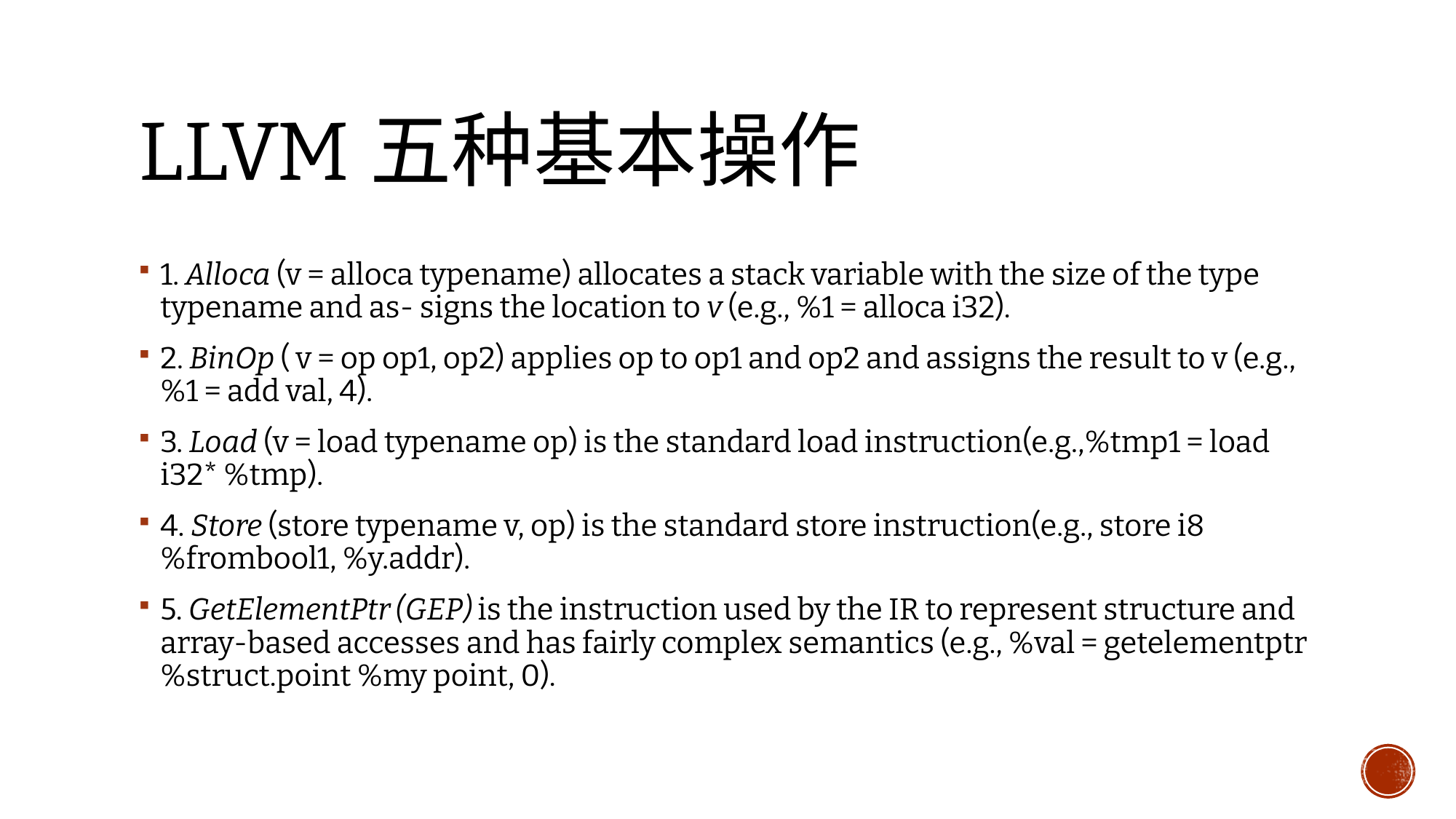

# LLVM五种基本操作
1. Alloca (v = alloca typename) allocates a stack variable with the size of the type typename and as- signs the location to v (e.g., %1 = alloca i32).
2. BinOp ( v = op op1, op2) applies op to op1 and op2 and assigns the result to v (e.g., %1 = add val, 4).
3. Load (v = load typename op) is the standard load instruction(e.g.,%tmp1 = load i32* %tmp).
4. Store (store typename v, op) is the standard store instruction(e.g., store i8 %frombool1, %y.addr).
5. GetElementPtr (GEP) is the instruction used by the IR to represent structure and array-based accesses and has fairly complex semantics (e.g., %val = getelementptr %struct.point %my point, 0).